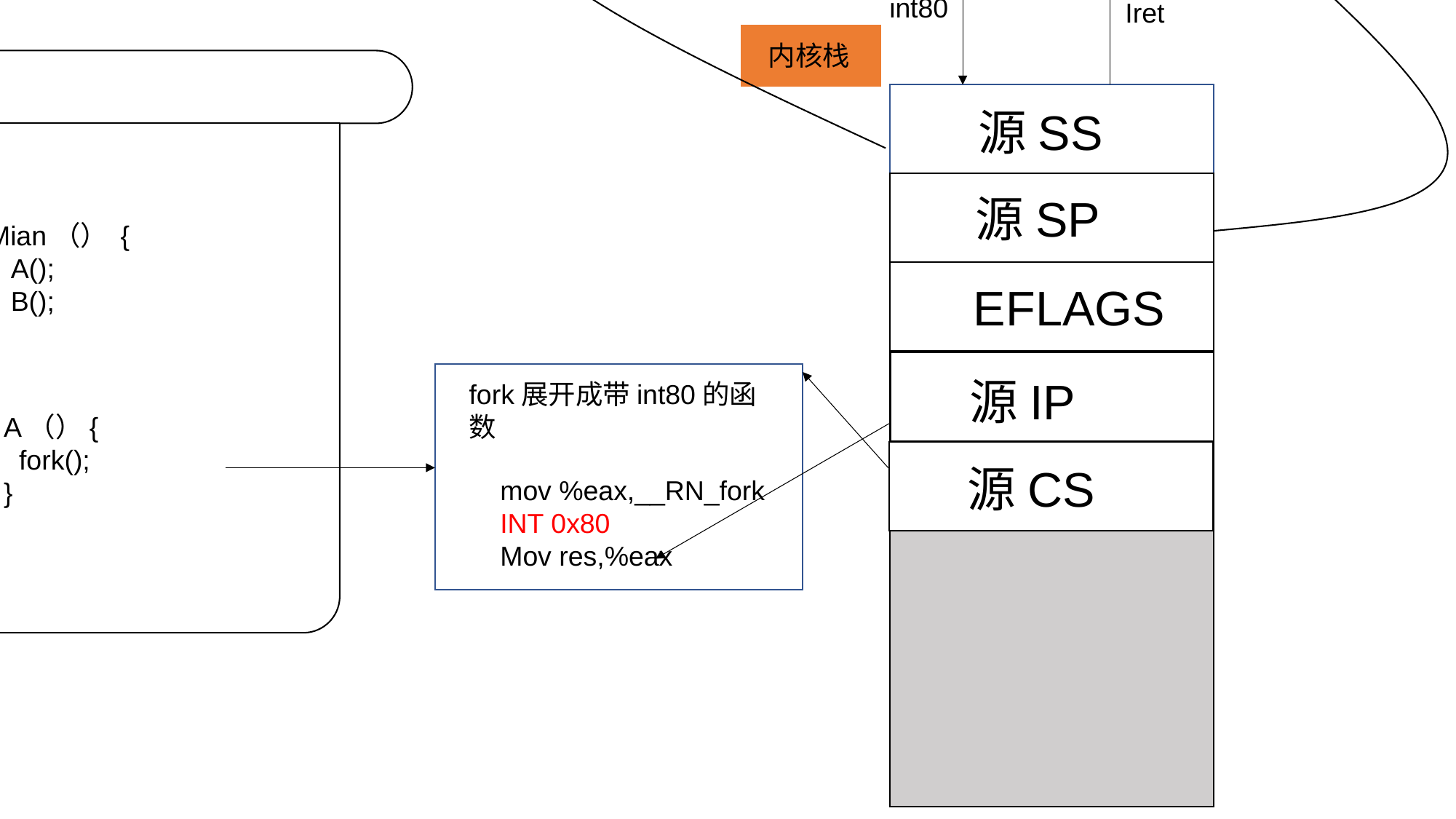

用户栈

main:Ret=B()

A:Ret=B()

int80
Iret

内核栈

源SS

源SP
Mian（） {
   A();
   B();
}

EFLAGS

源IP
fork展开成带int80的函数
A（）{
  fork();
}

源CS
mov %eax,__RN_fork
INT 0x80
Mov res,%eax